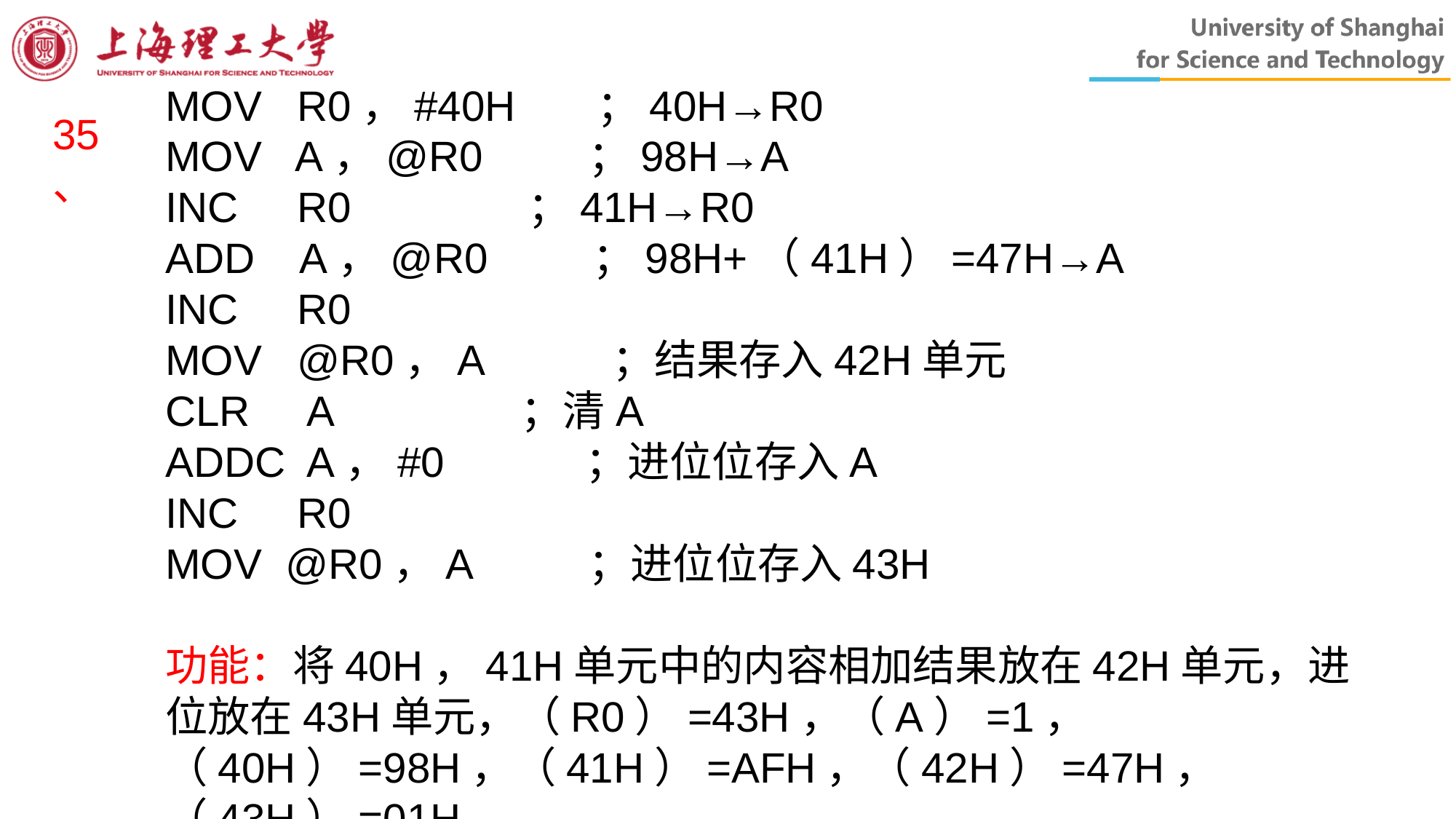

MOV   R0，#40H      ；40H→R0
MOV   A，@R0        ；98H→A
INC     R0              ；41H→R0
ADD    A，@R0        ；98H+（41H）=47H→A
INC     R0
MOV   @R0，A          ；结果存入42H单元
CLR     A               ；清A
ADDC  A，#0           ；进位位存入A
INC     R0
MOV  @R0，A         ；进位位存入43H

功能：将40H，41H单元中的内容相加结果放在42H单元，进位放在43H单元，（R0）=43H，（A）=1，（40H）=98H，（41H）=AFH，（42H）=47H，（43H）=01H
35、